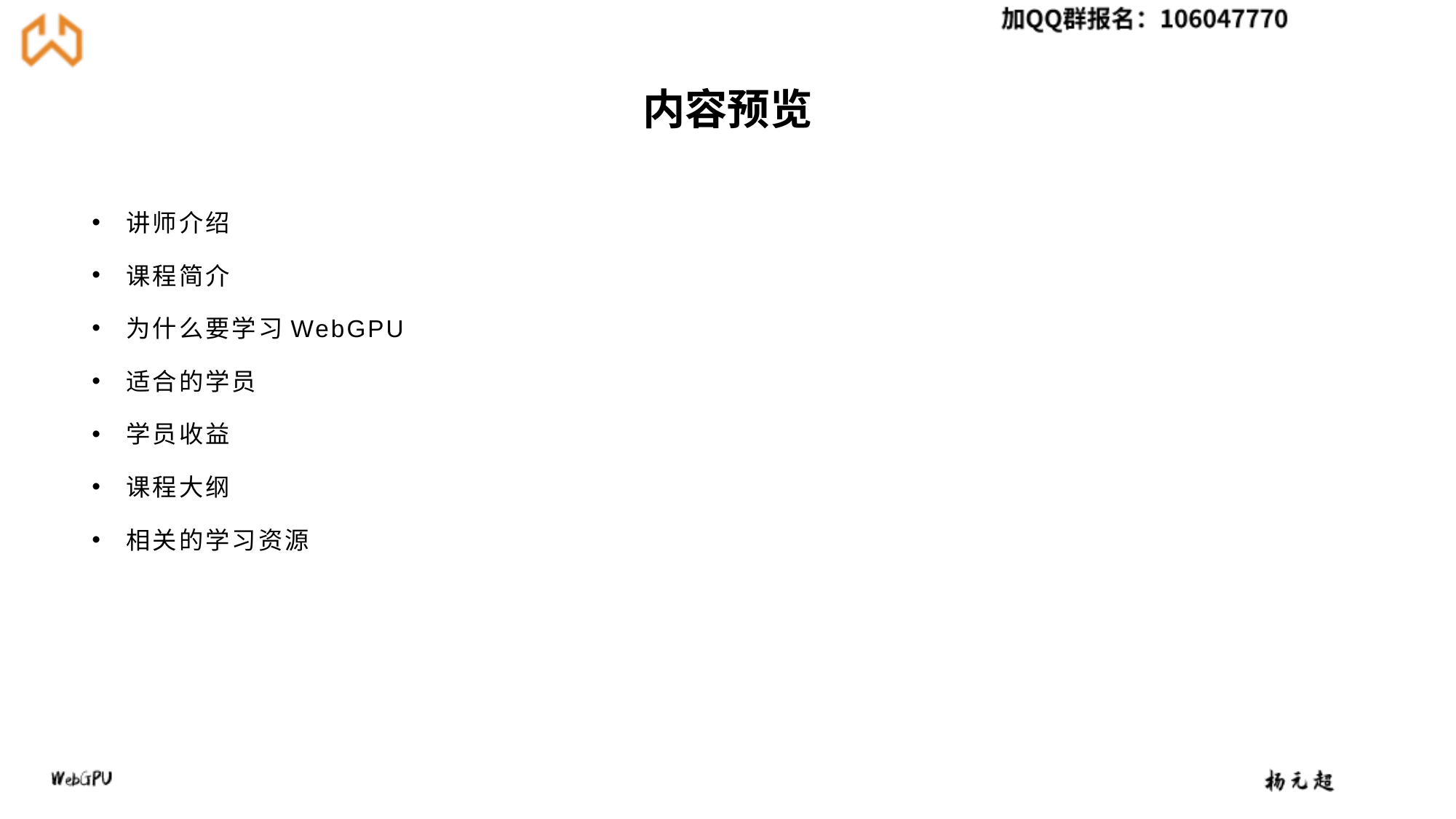

讲师介绍
课程简介
为什么要学习WebGPU
适合的学员
学员收益
课程大纲
相关的学习资源